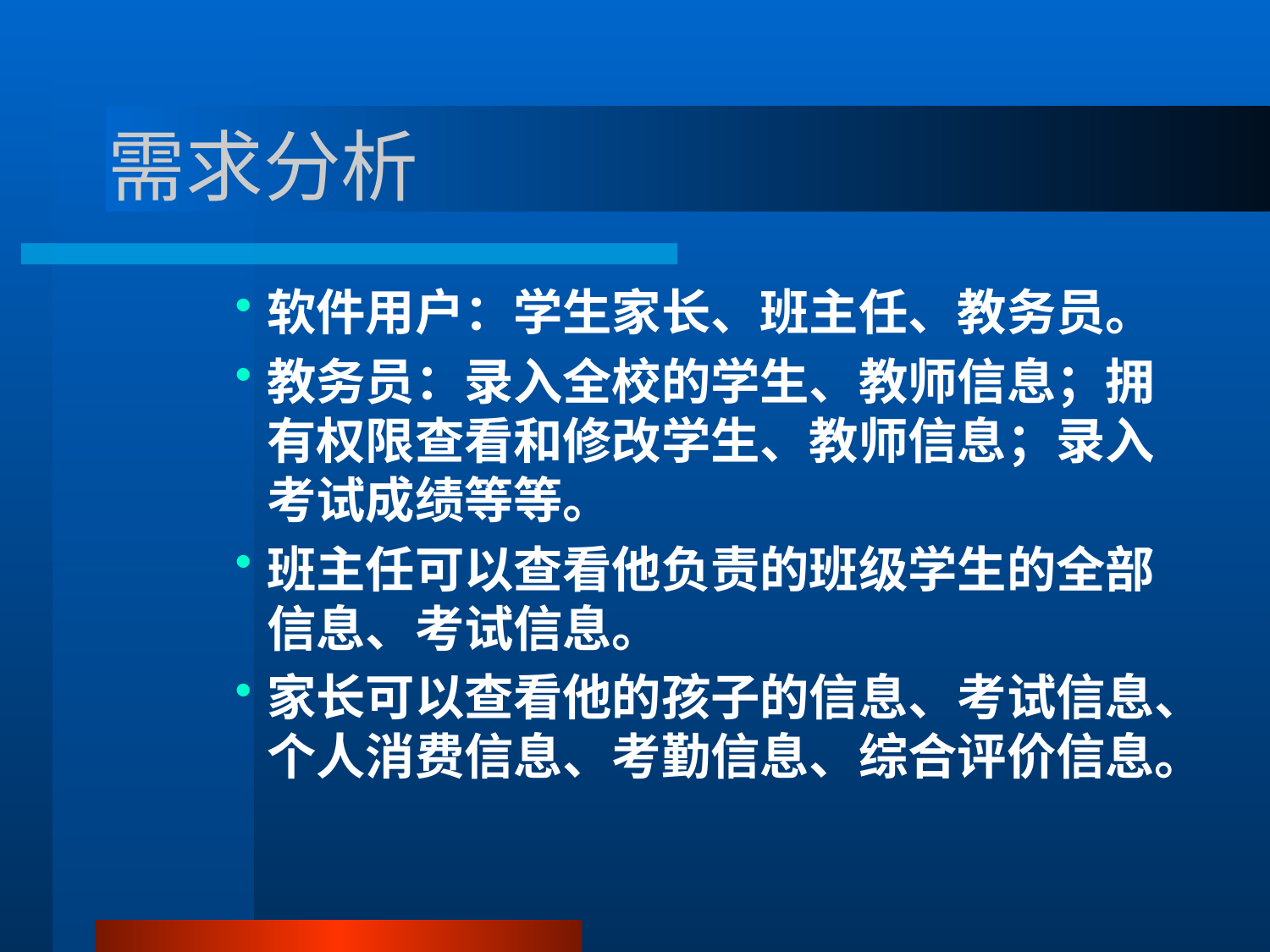

# 需求分析
软件用户：学生家长、班主任、教务员。
教务员：录入全校的学生、教师信息；拥有权限查看和修改学生、教师信息；录入考试成绩等等。
班主任可以查看他负责的班级学生的全部信息、考试信息。
家长可以查看他的孩子的信息、考试信息、个人消费信息、考勤信息、综合评价信息。